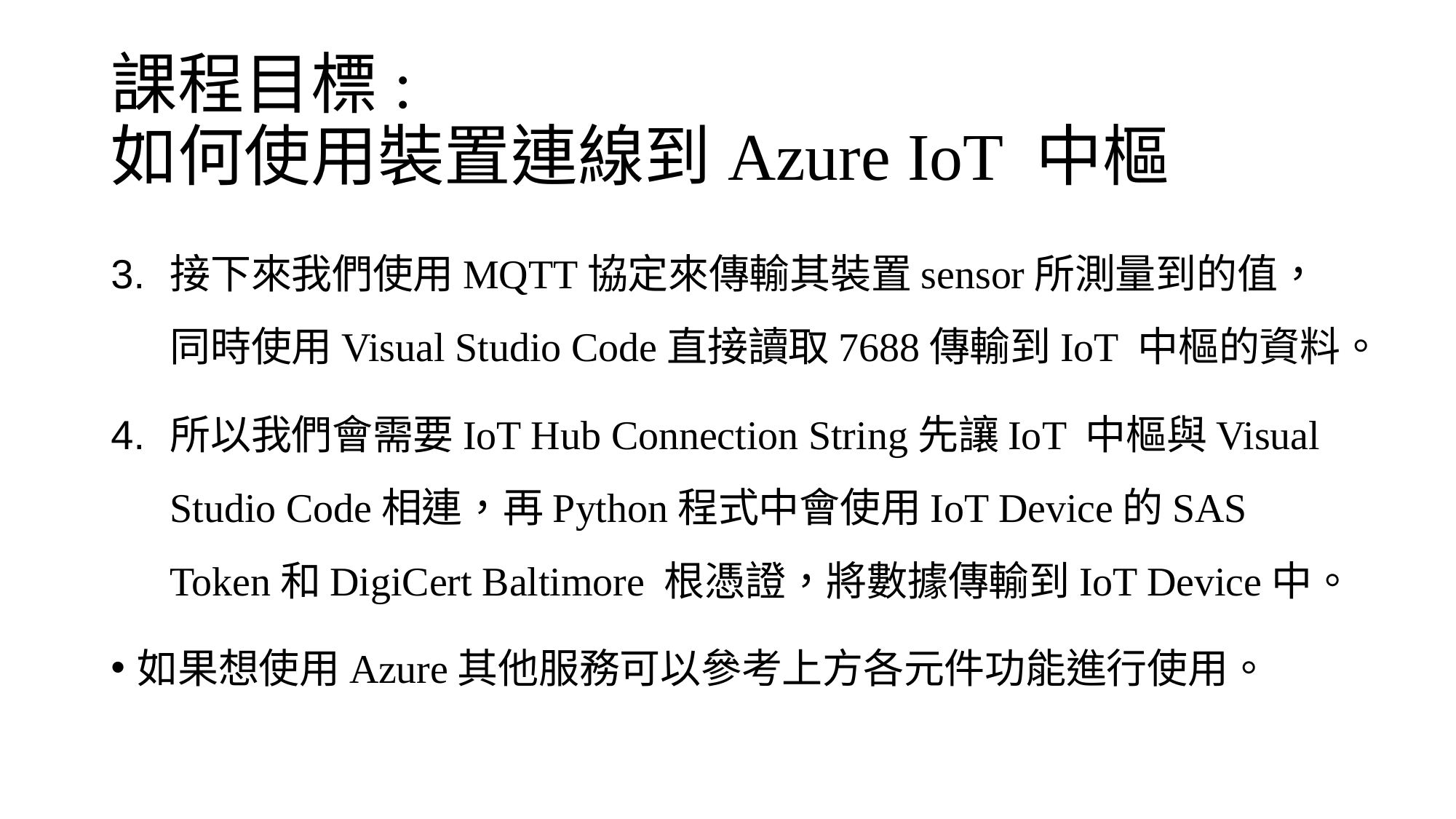

# 課程目標: 如何使用裝置連線到Azure IoT 中樞
接下來我們使用MQTT協定來傳輸其裝置sensor所測量到的值，同時使用Visual Studio Code直接讀取7688傳輸到IoT 中樞的資料。
所以我們會需要IoT Hub Connection String先讓IoT 中樞與Visual Studio Code相連，再Python程式中會使用IoT Device的SAS Token和DigiCert Baltimore 根憑證，將數據傳輸到IoT Device中。
如果想使用Azure其他服務可以參考上方各元件功能進行使用。